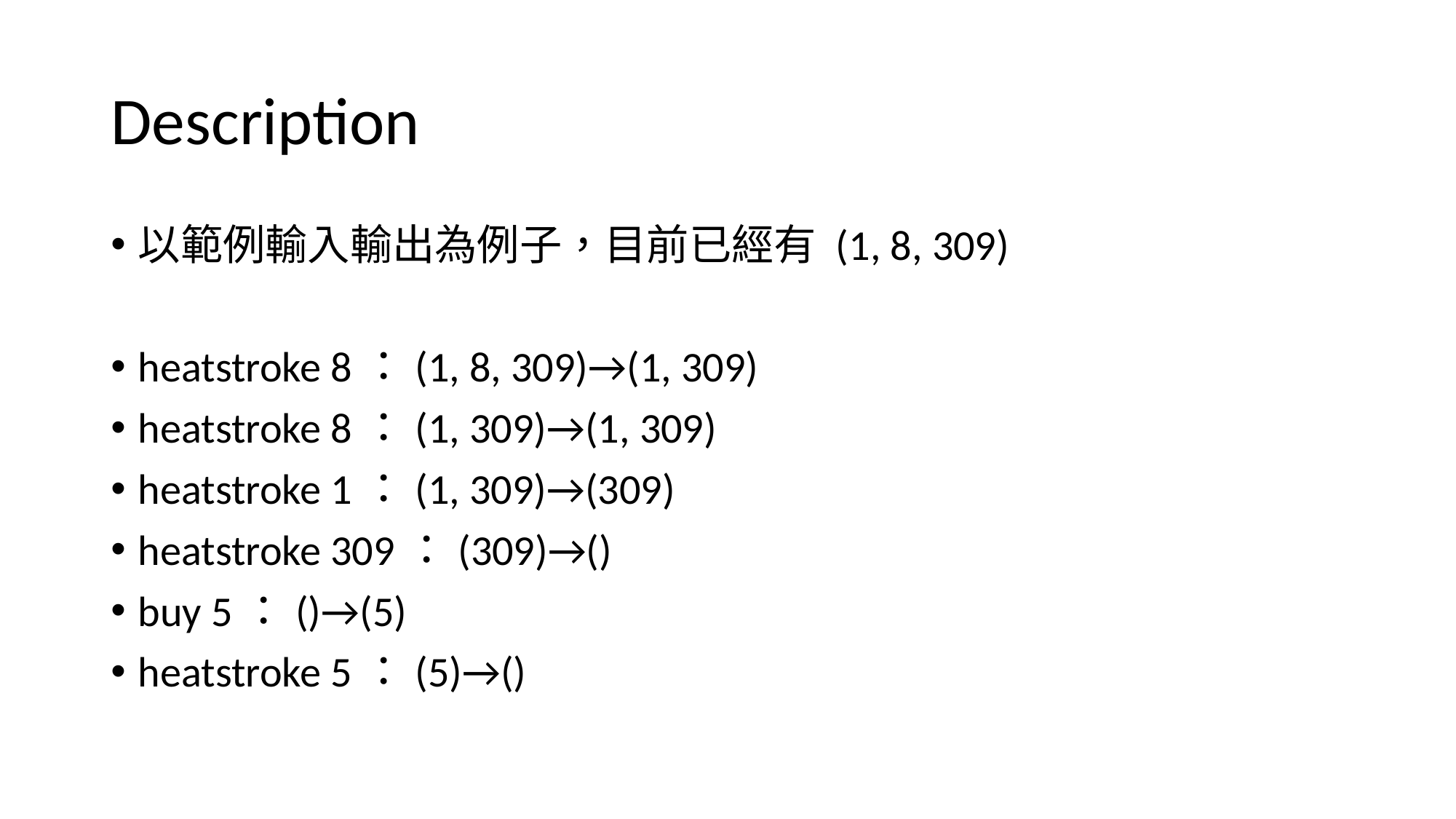

# Description
以範例輸入輸出為例子，目前已經有 (1, 8, 309)

heatstroke 8：(1, 8, 309)→(1, 309)
heatstroke 8：(1, 309)→(1, 309)
heatstroke 1：(1, 309)→(309)
heatstroke 309：(309)→()
buy 5：()→(5)
heatstroke 5：(5)→()